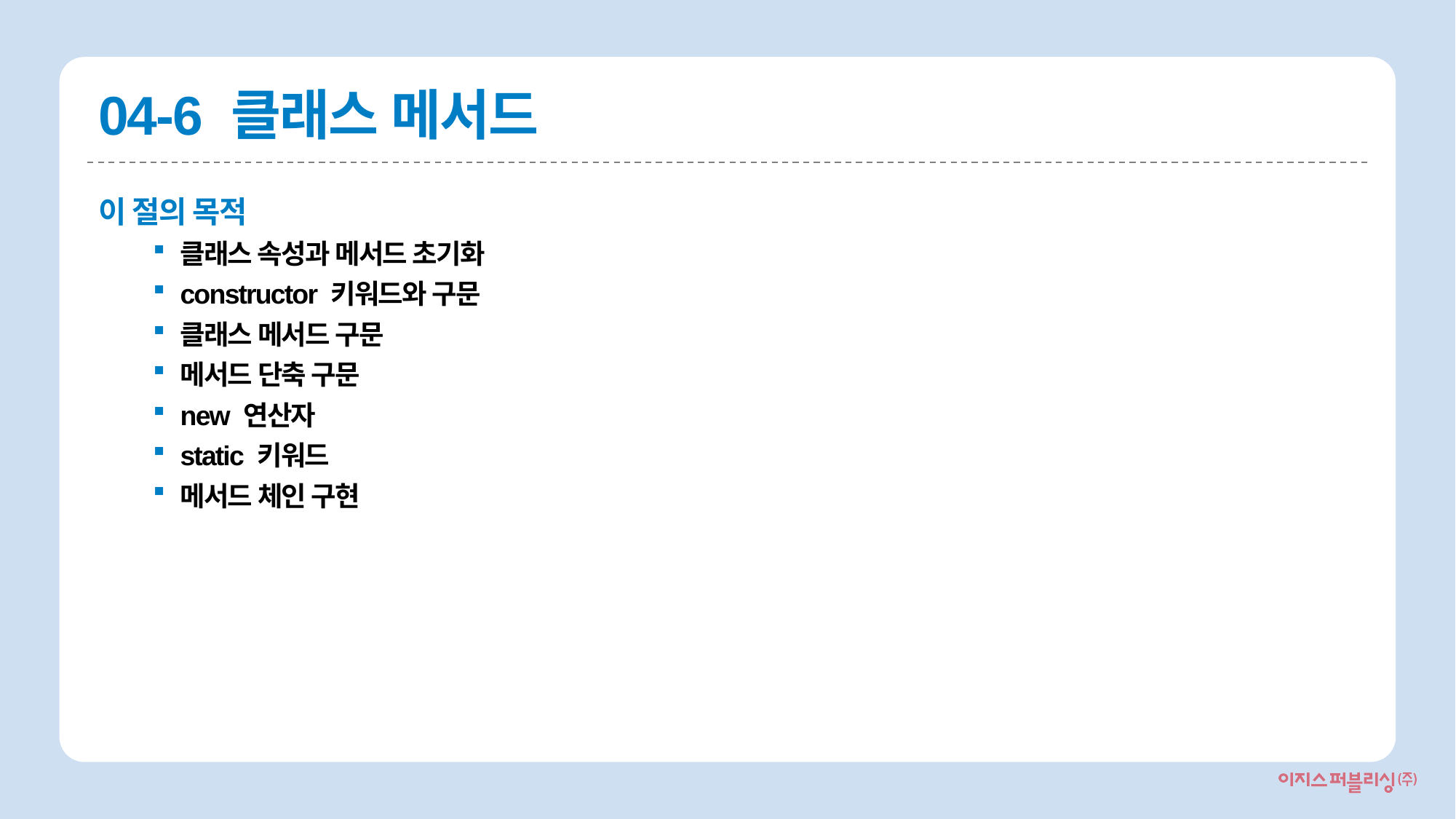

# 04-6 클래스 메서드
이 절의 목적
클래스 속성과 메서드 초기화
constructor 키워드와 구문
클래스 메서드 구문
메서드 단축 구문
new 연산자
static 키워드
메서드 체인 구현